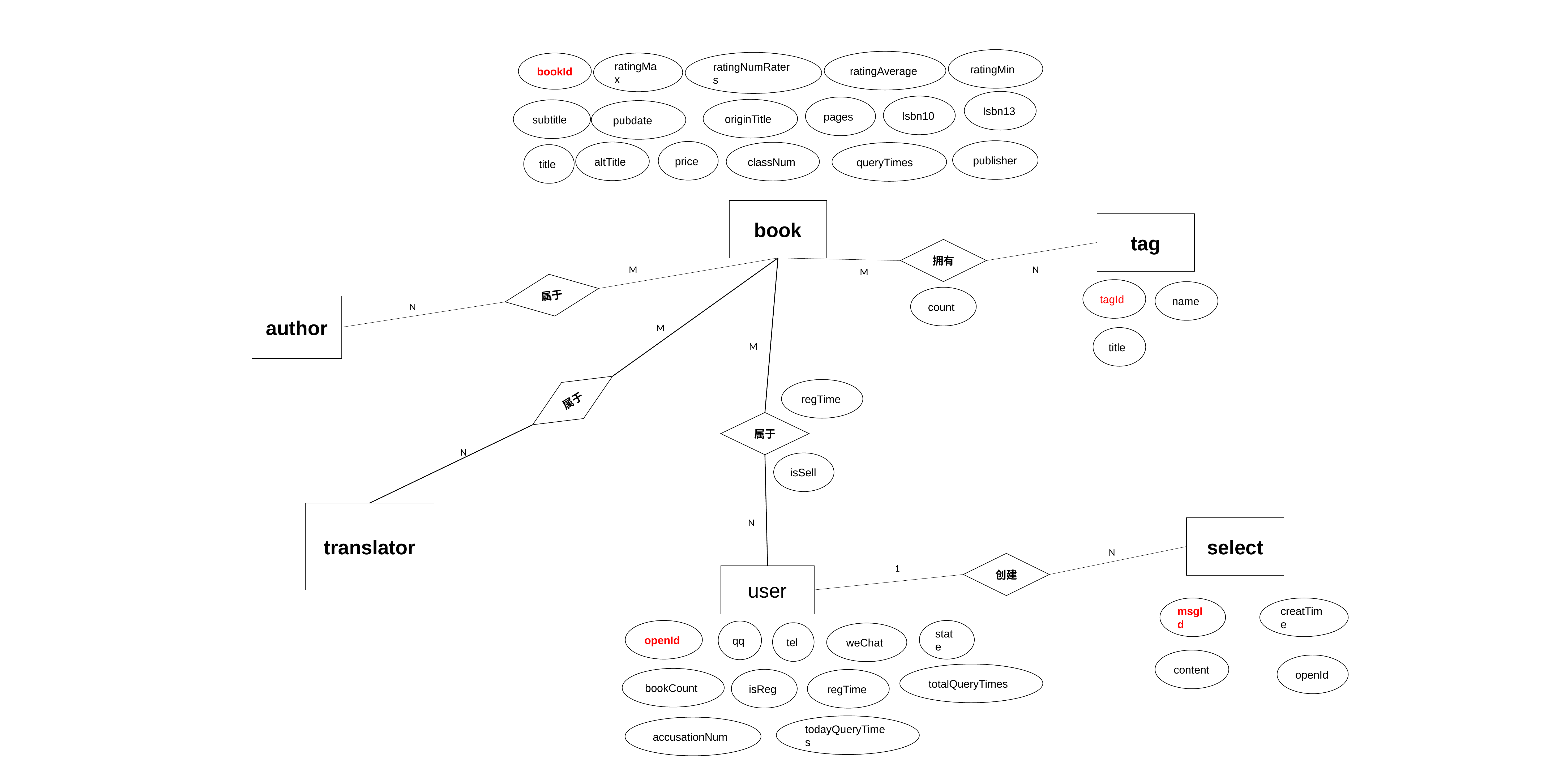

ratingMin
ratingAverage
ratingNumRaters
bookId
ratingMax
Isbn13
Isbn10
pages
originTitle
subtitle
pubdate
publisher
price
altTitle
classNum
queryTimes
title
book
tag
拥有
M
N
M
属于
tagId
name
count
author
N
M
title
M
属于
regTime
属于
N
isSell
translator
N
select
N
创建
1
user
msgId
creatTime
state
openId
qq
tel
weChat
content
openId
totalQueryTimes
bookCount
isReg
regTime
todayQueryTimes
accusationNum